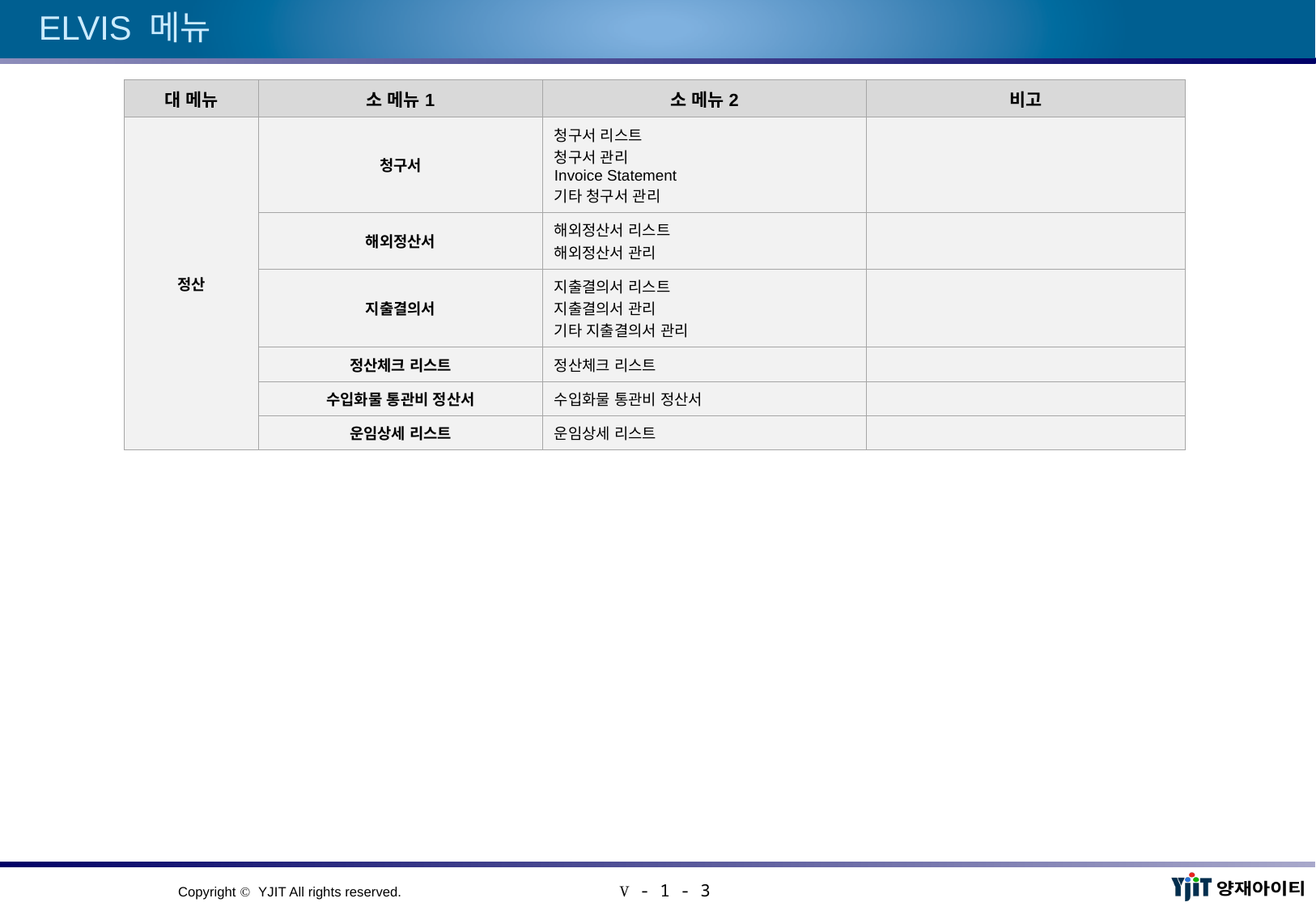

# ELVIS 메뉴
| 대 메뉴 | 소 메뉴1 | 소 메뉴2 | 비고 |
| --- | --- | --- | --- |
| 정산 | 청구서 | 청구서 리스트 청구서 관리 Invoice Statement 기타 청구서 관리 |  |
|  | 해외정산서 | 해외정산서 리스트 해외정산서 관리 |  |
|  | 지출결의서 | 지출결의서 리스트 지출결의서 관리 기타 지출결의서 관리 |  |
|  | 정산체크 리스트 | 정산체크 리스트 |  |
|  | 수입화물 통관비 정산서 | 수입화물 통관비 정산서 |  |
|  | 운임상세 리스트 | 운임상세 리스트 |  |